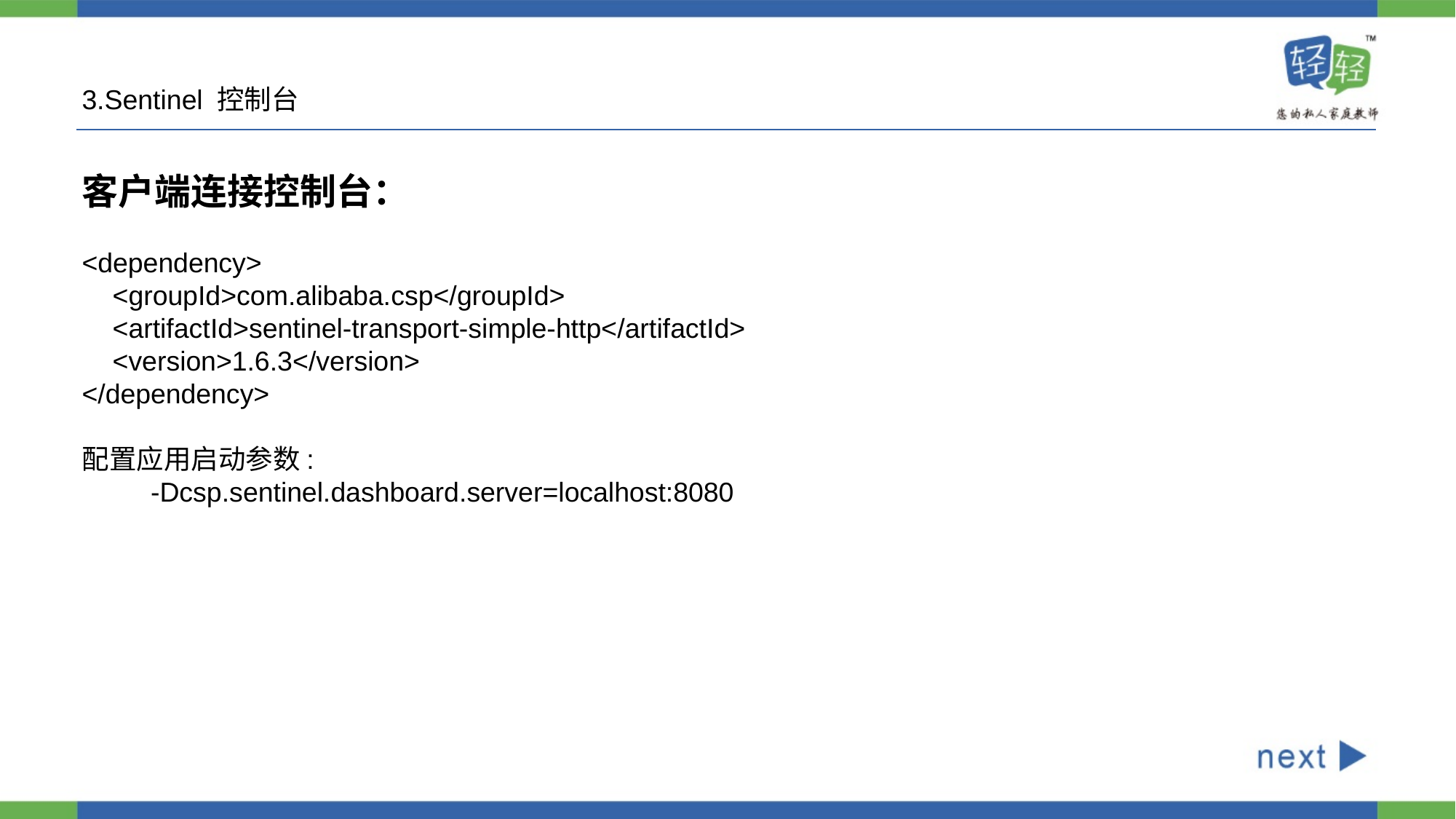

3.Sentinel 控制台
客户端连接控制台：

<dependency>
    <groupId>com.alibaba.csp</groupId>
    <artifactId>sentinel-transport-simple-http</artifactId>
    <version>1.6.3</version>
</dependency>

配置应用启动参数:
         -Dcsp.sentinel.dashboard.server=localhost:8080
16